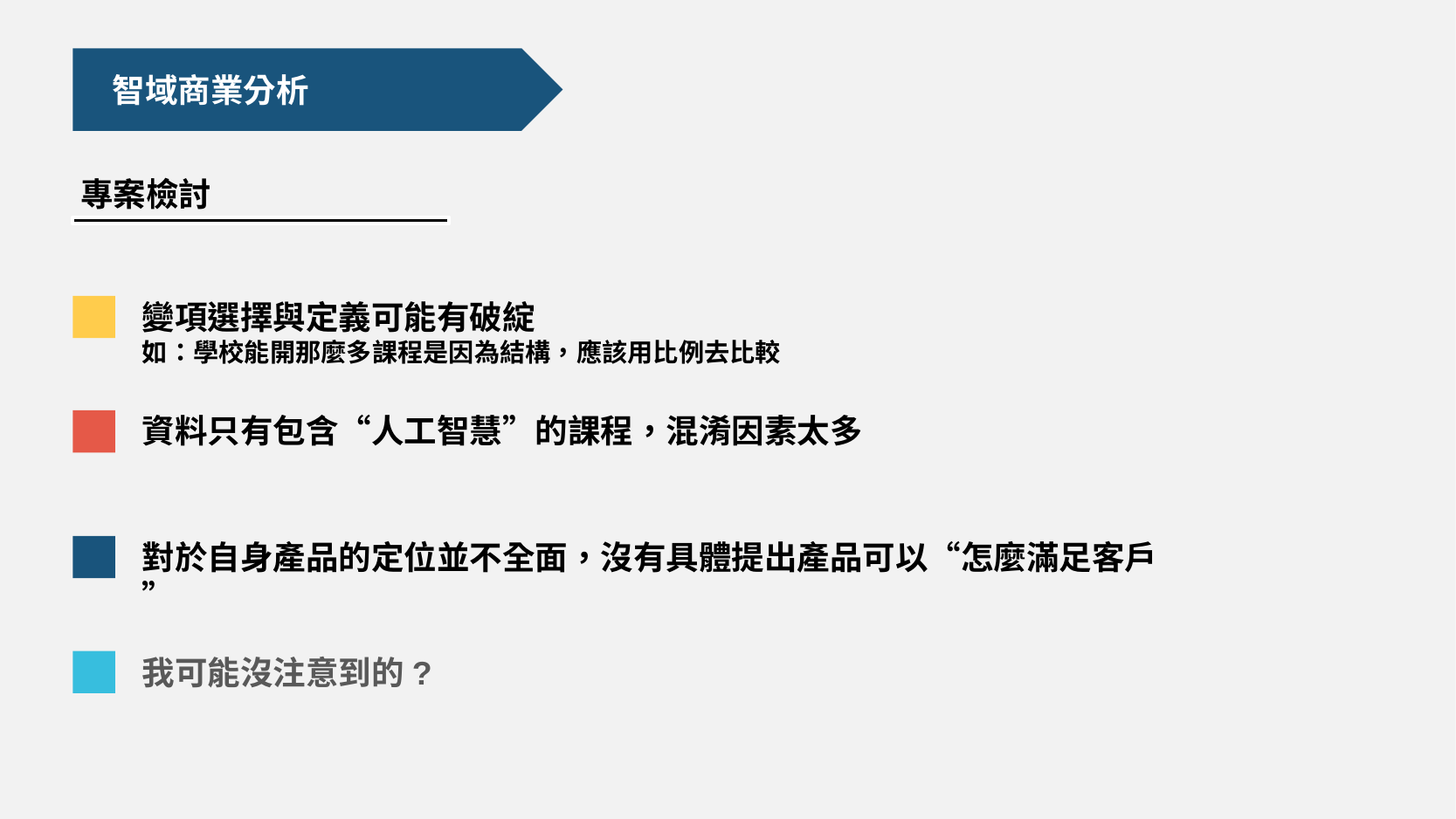

智域商業分析
專案檢討

變項選擇與定義可能有破綻
如：學校能開那麼多課程是因為結構，應該用比例去比較

資料只有包含“人工智慧”的課程，混淆因素太多

對於自身產品的定位並不全面，沒有具體提出產品可以“怎麼滿足客戶”

我可能沒注意到的?